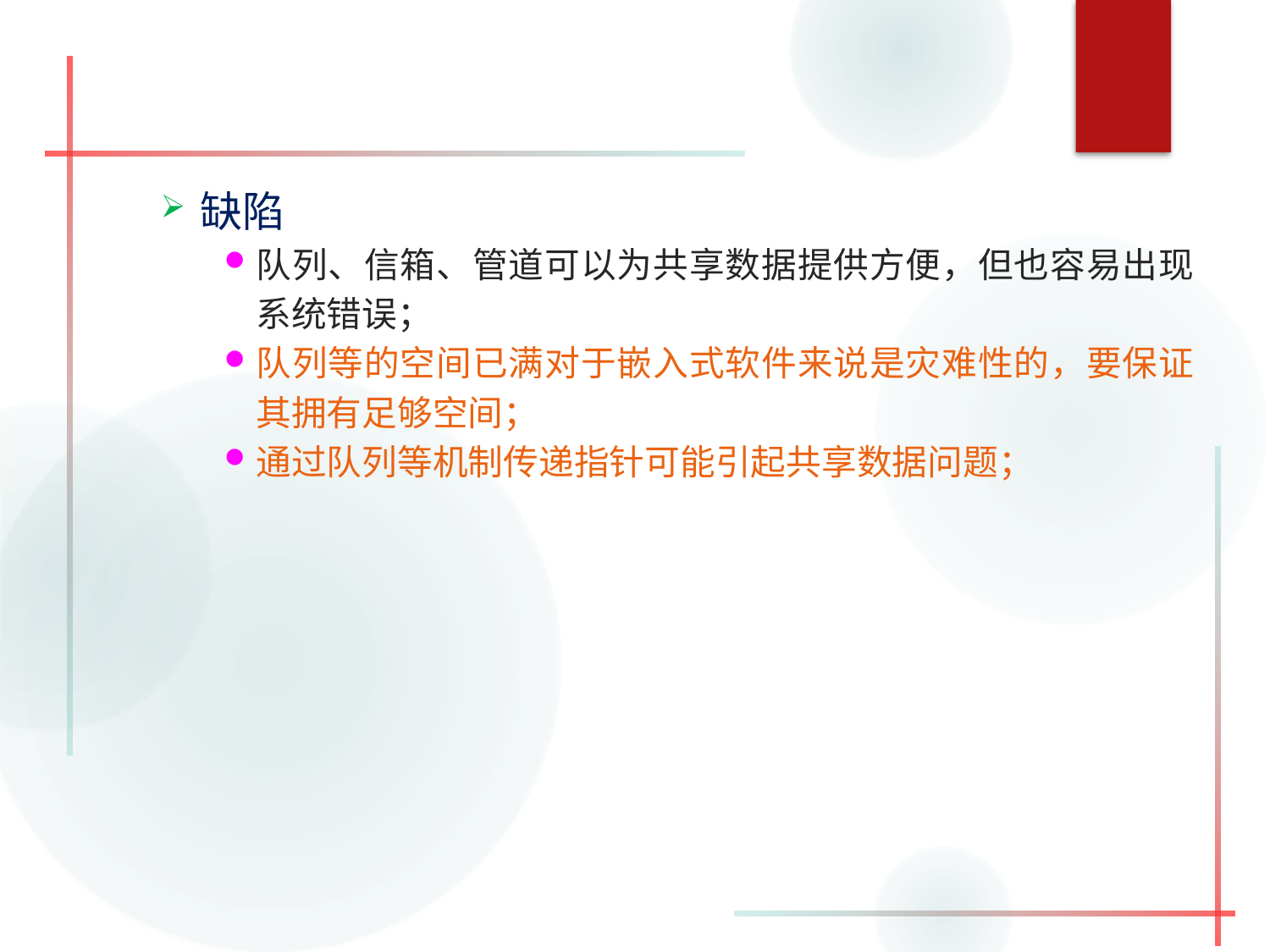

53
#
缺陷
队列、信箱、管道可以为共享数据提供方便，但也容易出现系统错误；
队列等的空间已满对于嵌入式软件来说是灾难性的，要保证其拥有足够空间；
通过队列等机制传递指针可能引起共享数据问题；